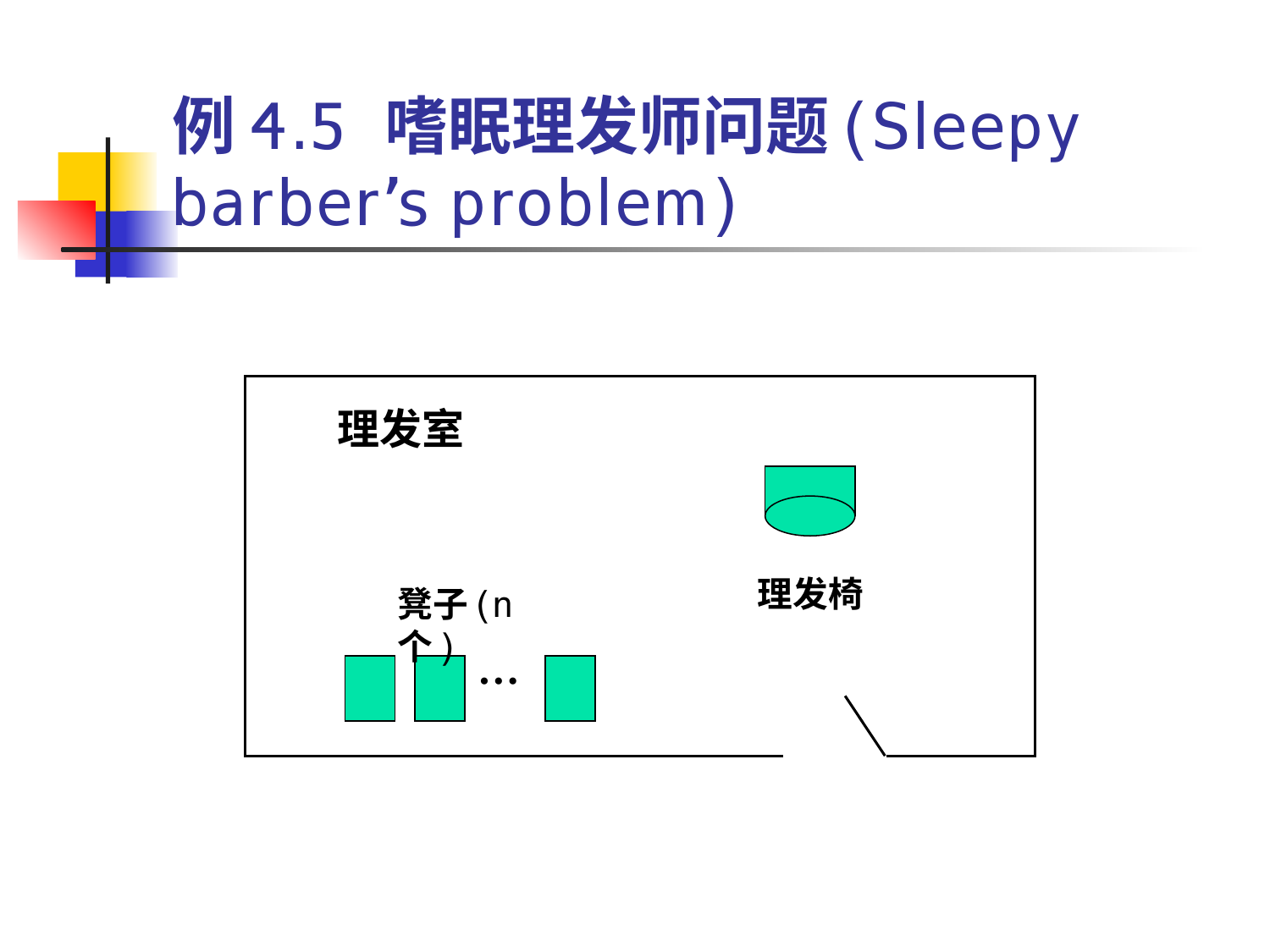

# 例4.5 嗜眠理发师问题(Sleepy barber’s problem)

理发室

理发椅
凳子(n个)
…